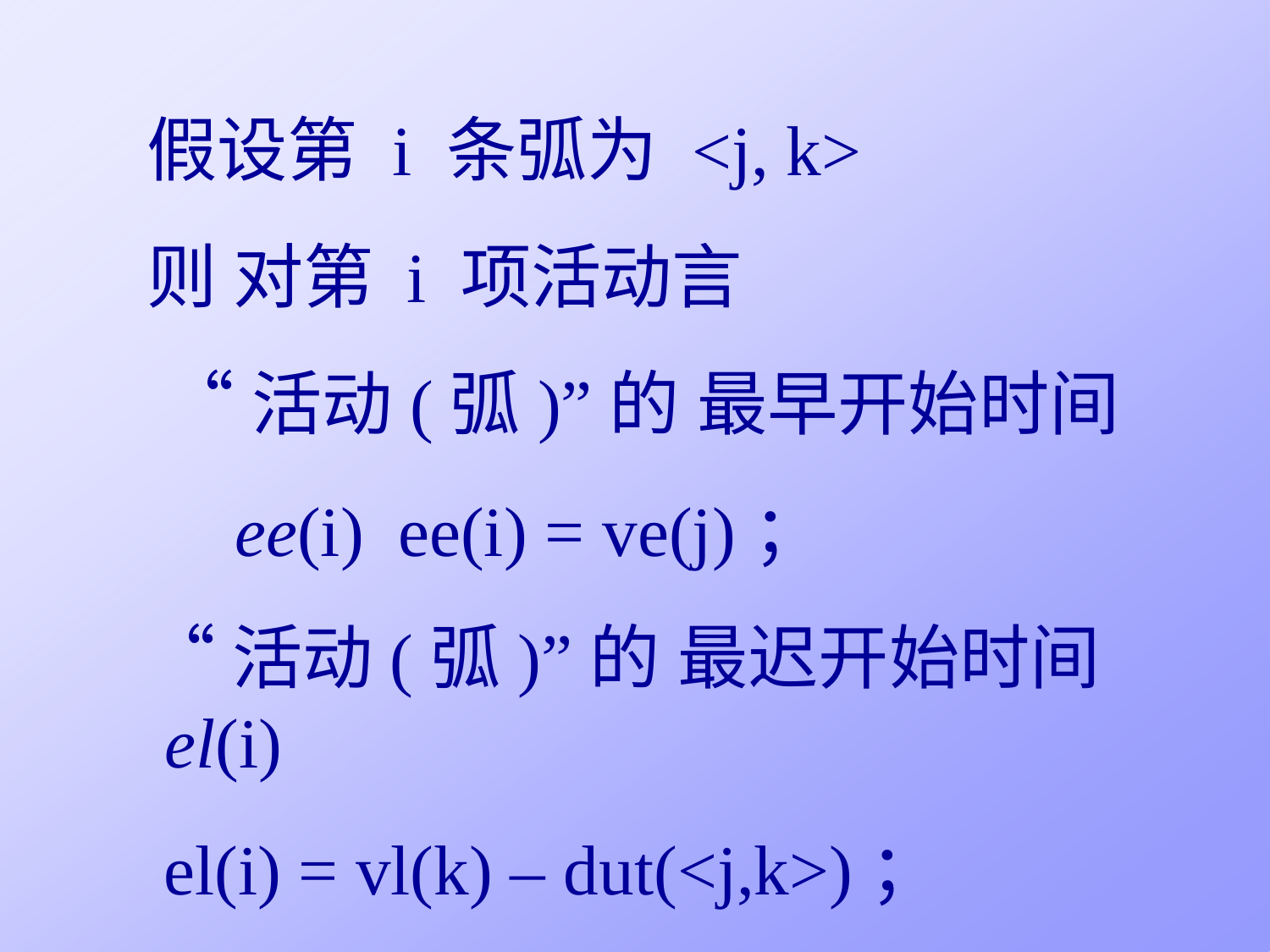

假设第i 条弧为<j, k>
则 对第 i 项活动言
“活动(弧)”的最早开始时间 ee(i)  ee(i) = ve(j)；
“活动(弧)”的最迟开始时间 el(i)
el(i) = vl(k) – dut(<j,k>)；